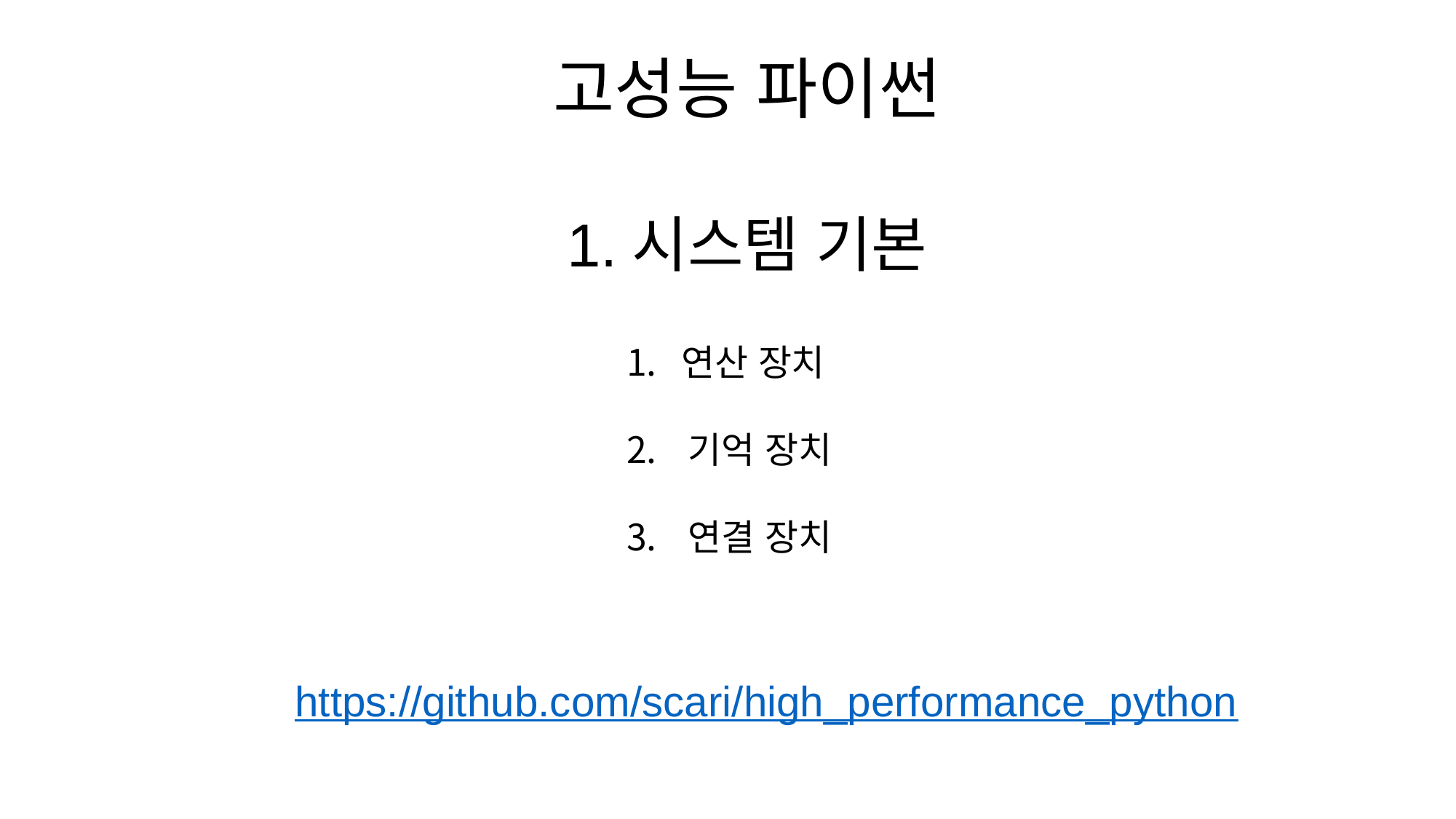

고성능 파이썬

1.시스템 기본

연산 장치

기억 장치

연결 장치

https://github.com/scari/high_performance_python